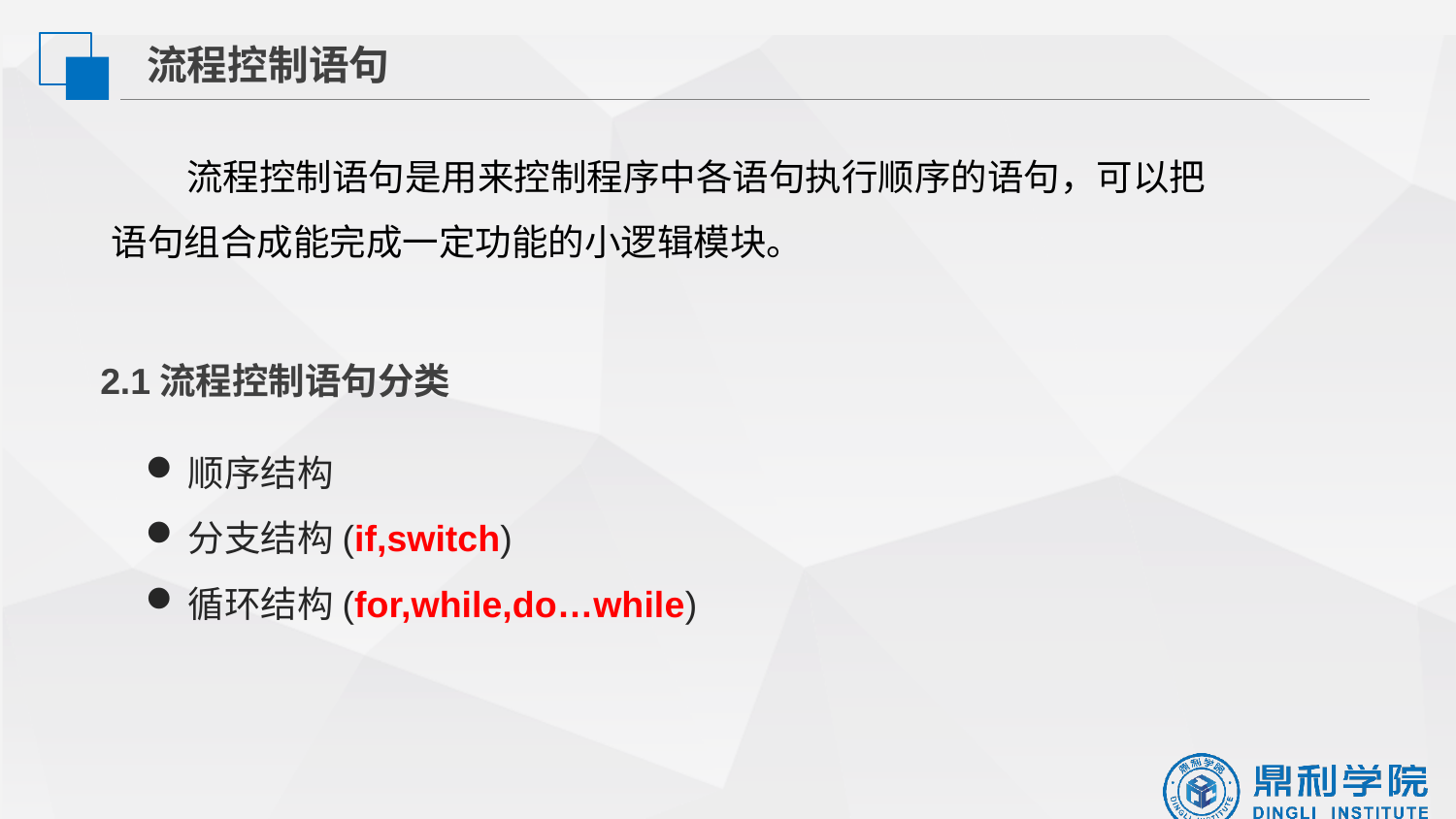

流程控制语句
        流程控制语句是用来控制程序中各语句执行顺序的语句，可以把语句组合成能完成一定功能的小逻辑模块。
2.1流程控制语句分类
顺序结构
分支结构(if,switch)
循环结构(for,while,do…while)